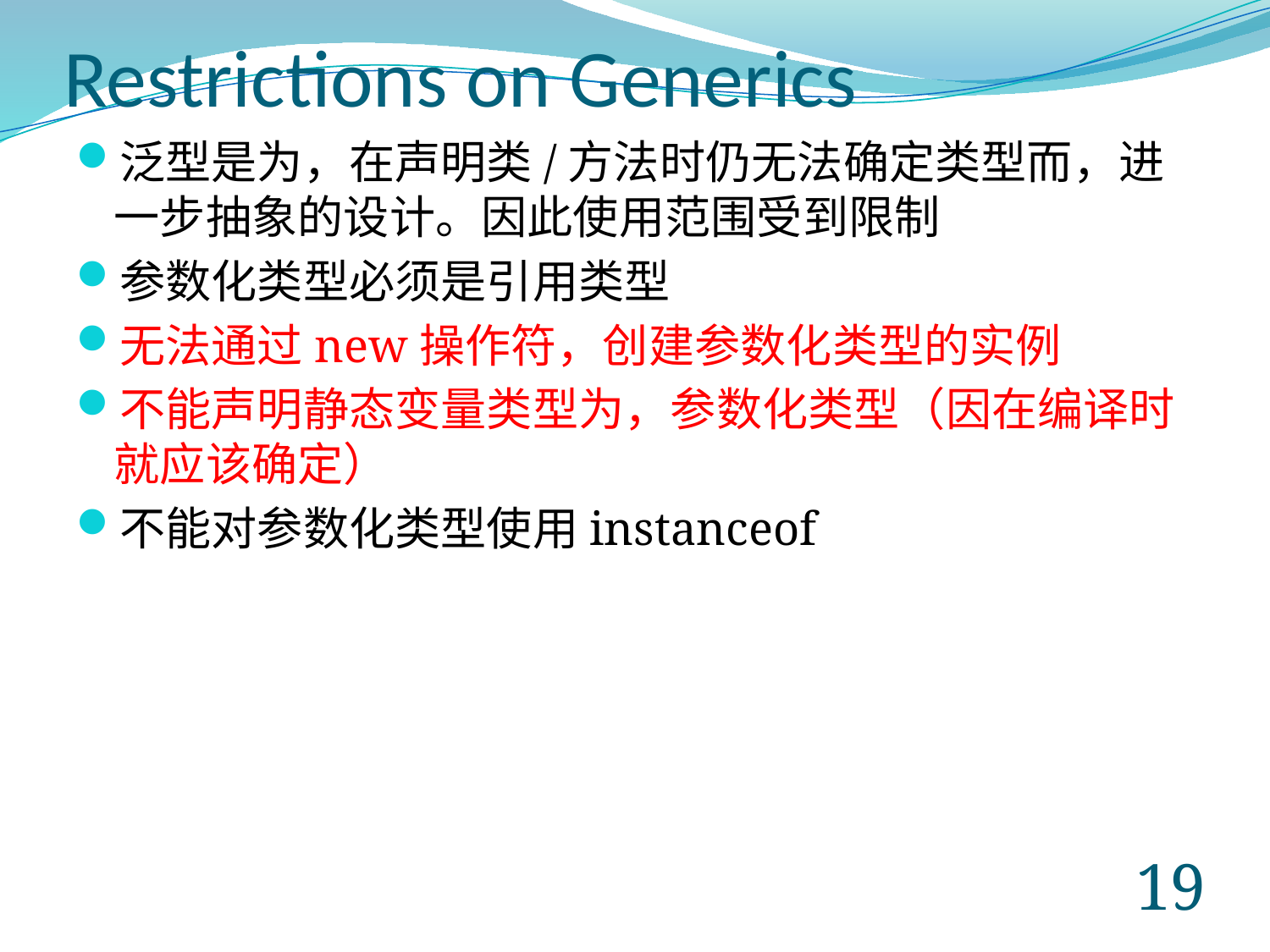

# Restrictions on Generics
泛型是为，在声明类/方法时仍无法确定类型而，进一步抽象的设计。因此使用范围受到限制
参数化类型必须是引用类型
无法通过new操作符，创建参数化类型的实例
不能声明静态变量类型为，参数化类型（因在编译时就应该确定）
不能对参数化类型使用instanceof
19